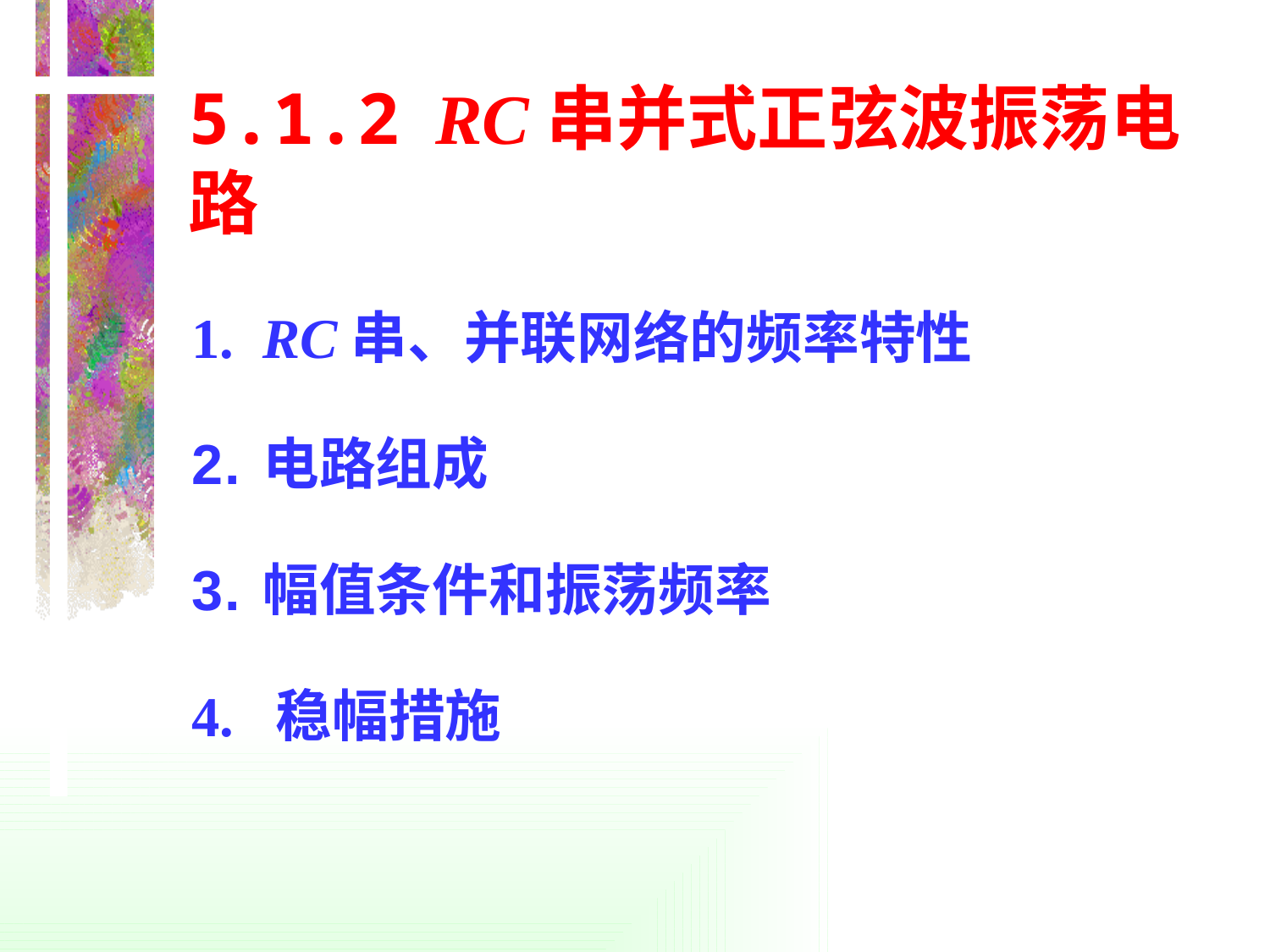

# 5.1.2  RC串并式正弦波振荡电路
1.  RC串、并联网络的频率特性
电路组成
幅值条件和振荡频率
4.  稳幅措施